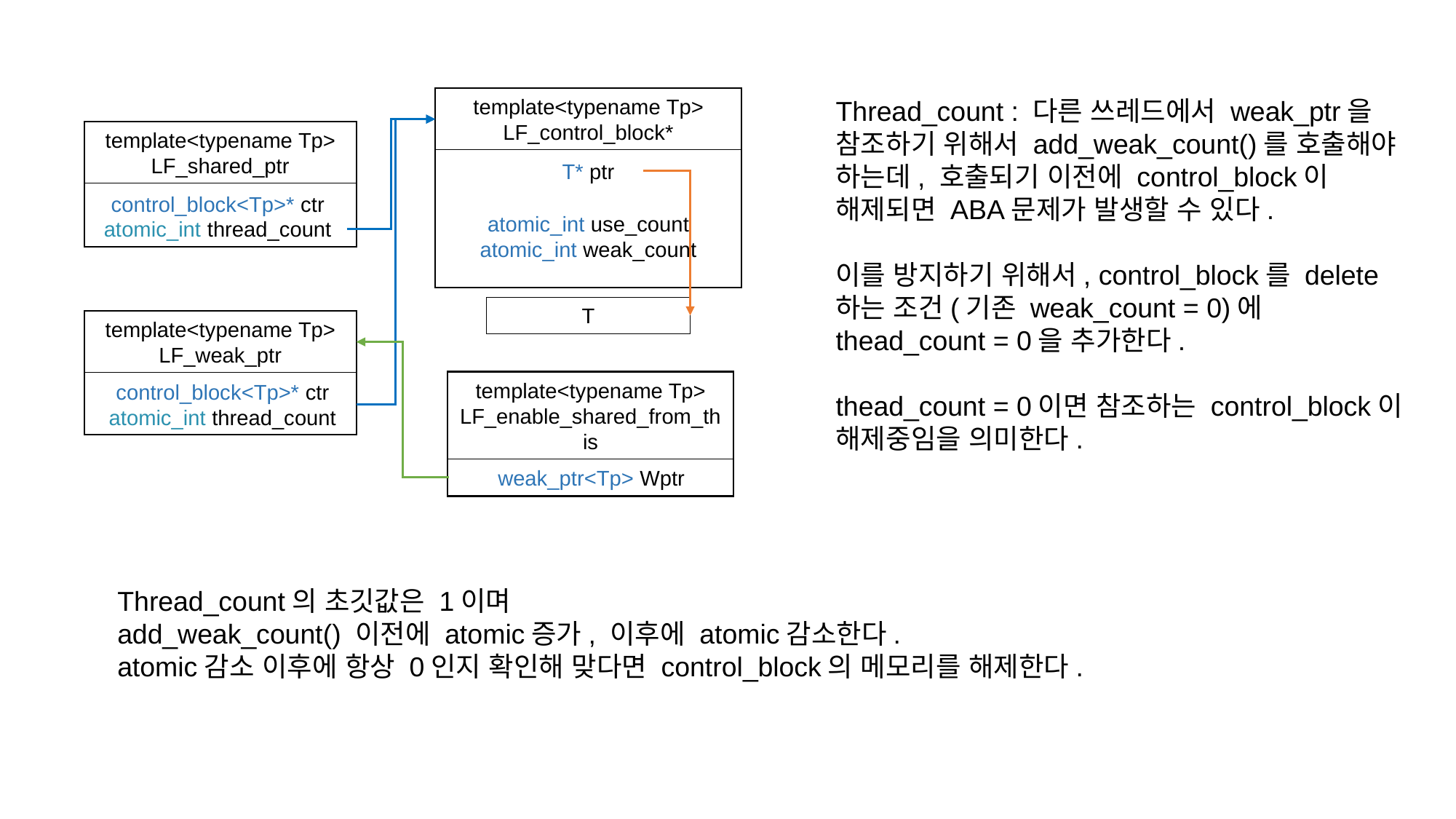

template<typename Tp>
LF_control_block*

template<typename Tp>
LF_shared_ptr
T* ptr
control_block<Tp>* ctr
atomic_int thread_count

atomic_int use_count
atomic_int weak_count
T
template<typename Tp>
LF_weak_ptr

template<typename Tp> LF_enable_shared_from_this
control_block<Tp>* ctr
atomic_int thread_count
weak_ptr<Tp> Wptr
Thread_count : 다른 쓰레드에서 weak_ptr을 참조하기 위해서 add_weak_count()를 호출해야 하는데, 호출되기 이전에 control_block이 해제되면 ABA문제가 발생할 수 있다.

이를 방지하기 위해서, control_block를 delete하는 조건(기존 weak_count = 0)에 thead_count = 0을 추가한다.

thead_count = 0이면 참조하는 control_block이 해제중임을 의미한다.
Thread_count의 초깃값은 1이며
add_weak_count() 이전에 atomic증가, 이후에 atomic감소한다.
atomic감소 이후에 항상 0인지 확인해 맞다면 control_block의 메모리를 해제한다.